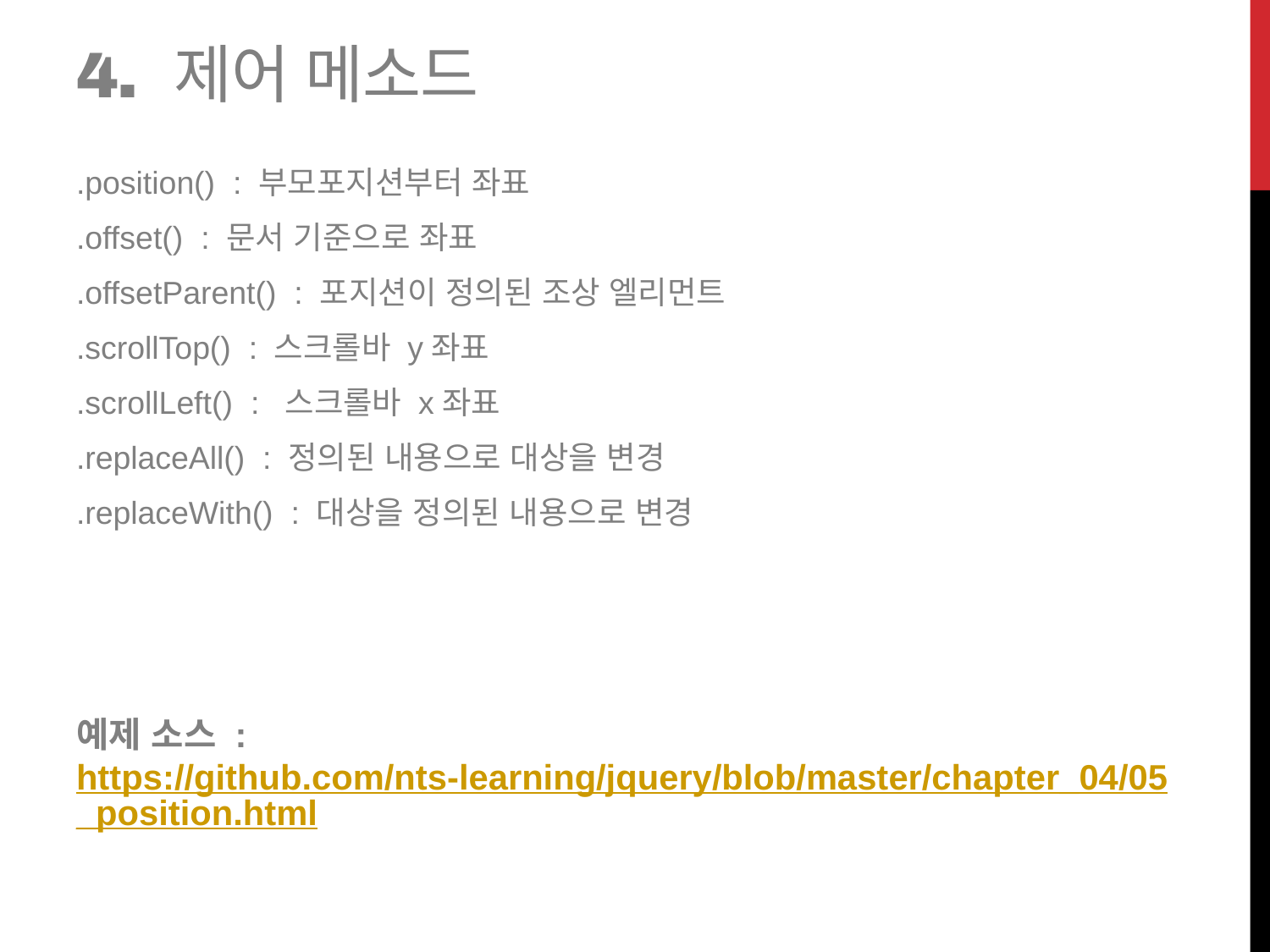

# 4. 제어 메소드
.position()  : 부모포지션부터 좌표
.offset()  : 문서 기준으로 좌표
.offsetParent()  : 포지션이 정의된 조상 엘리먼트
.scrollTop()  : 스크롤바 y좌표
.scrollLeft()  :  스크롤바 x좌표
.replaceAll()  : 정의된 내용으로 대상을 변경
.replaceWith()  : 대상을 정의된 내용으로 변경
예제 소스 : https://github.com/nts-learning/jquery/blob/master/chapter_04/05_position.html